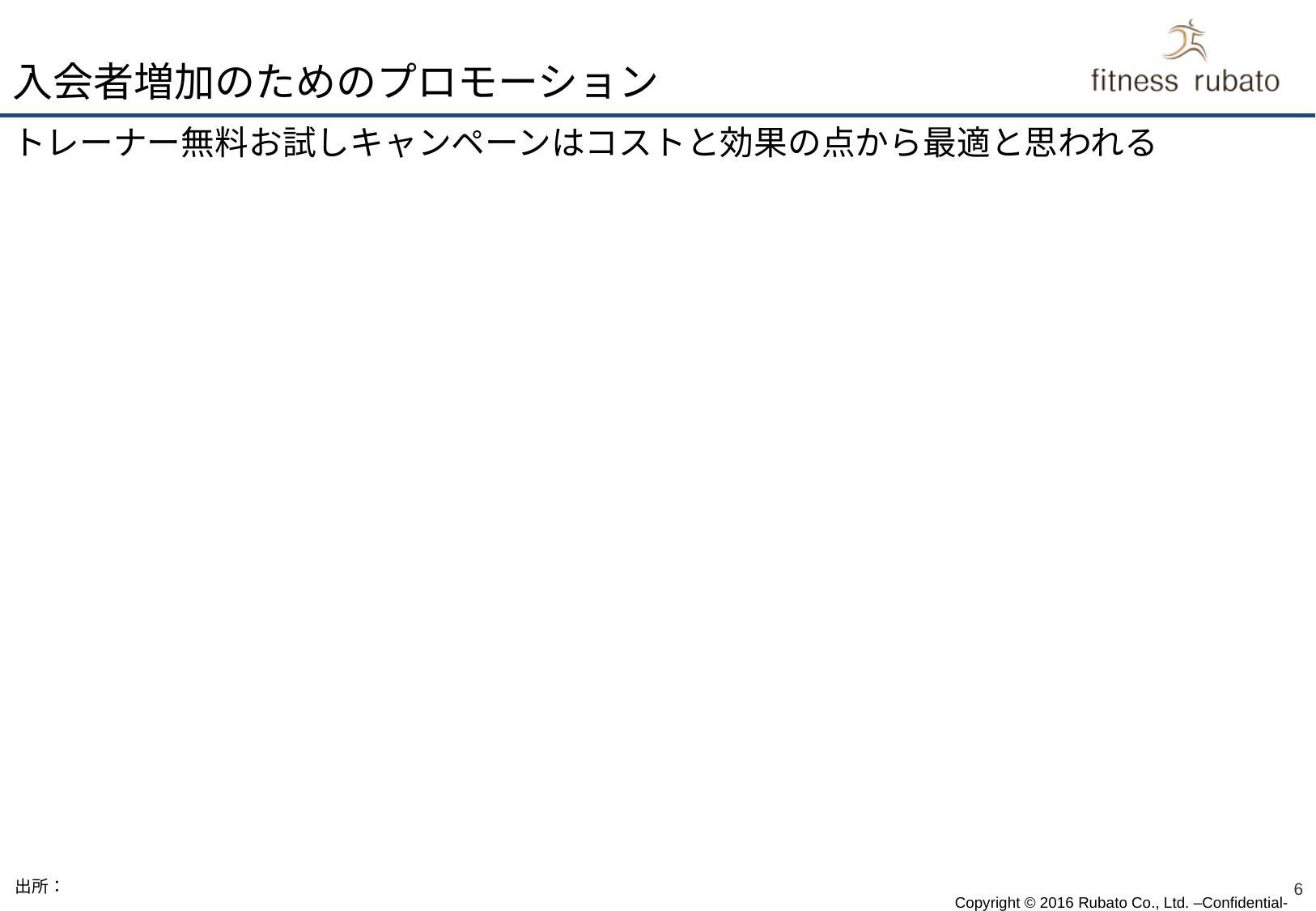

# 入会者増加のためのプロモーション
トレーナー無料お試しキャンペーンはコストと効果の点から最適と思われる
出所：
6